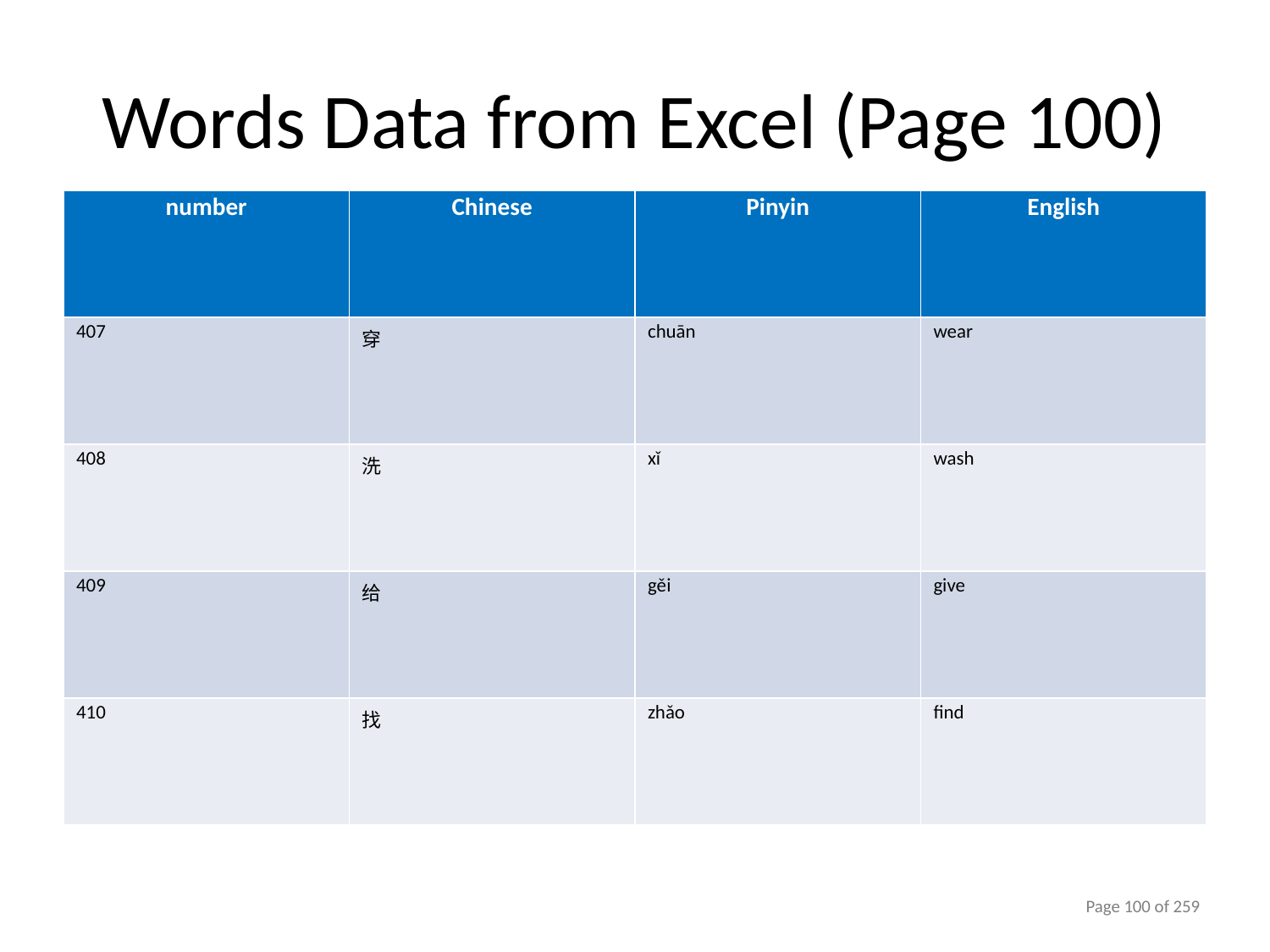

# Words Data from Excel (Page 100)
| number | Chinese | Pinyin | English |
| --- | --- | --- | --- |
| 407 | 穿 | chuān | wear |
| 408 | 洗 | xǐ | wash |
| 409 | 给 | gěi | give |
| 410 | 找 | zhǎo | find |

Page 100 of 259